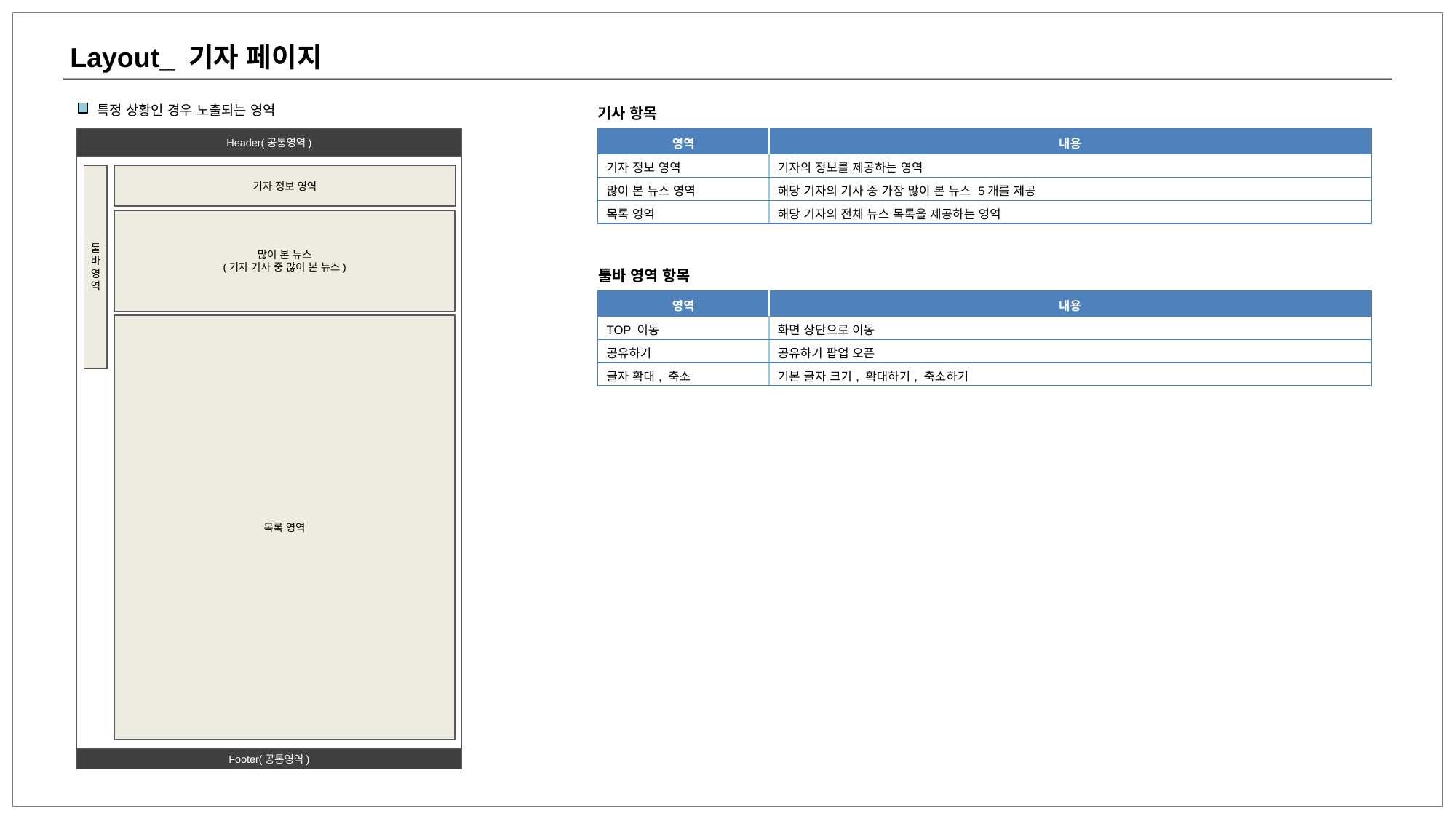

Layout_ 기자 페이지
특정 상황인 경우 노출되는 영역
기사 항목

Header(공통영역)
| 영역 | 내용 |
| --- | --- |
| 기자 정보 영역 | 기자의 정보를 제공하는 영역 |
| 많이 본 뉴스 영역 | 해당 기자의 기사 중 가장 많이 본 뉴스 5개를 제공 |
| 목록 영역 | 해당 기자의 전체 뉴스 목록을 제공하는 영역 |

기자 정보 영역
툴
바
영
역
많이 본 뉴스
(기자 기사 중 많이 본 뉴스)
툴바 영역 항목
| 영역 | 내용 |
| --- | --- |
| TOP 이동 | 화면 상단으로 이동 |
| 공유하기 | 공유하기 팝업 오픈 |
| 글자 확대, 축소 | 기본 글자 크기, 확대하기, 축소하기 |
목록 영역
Footer(공통영역)